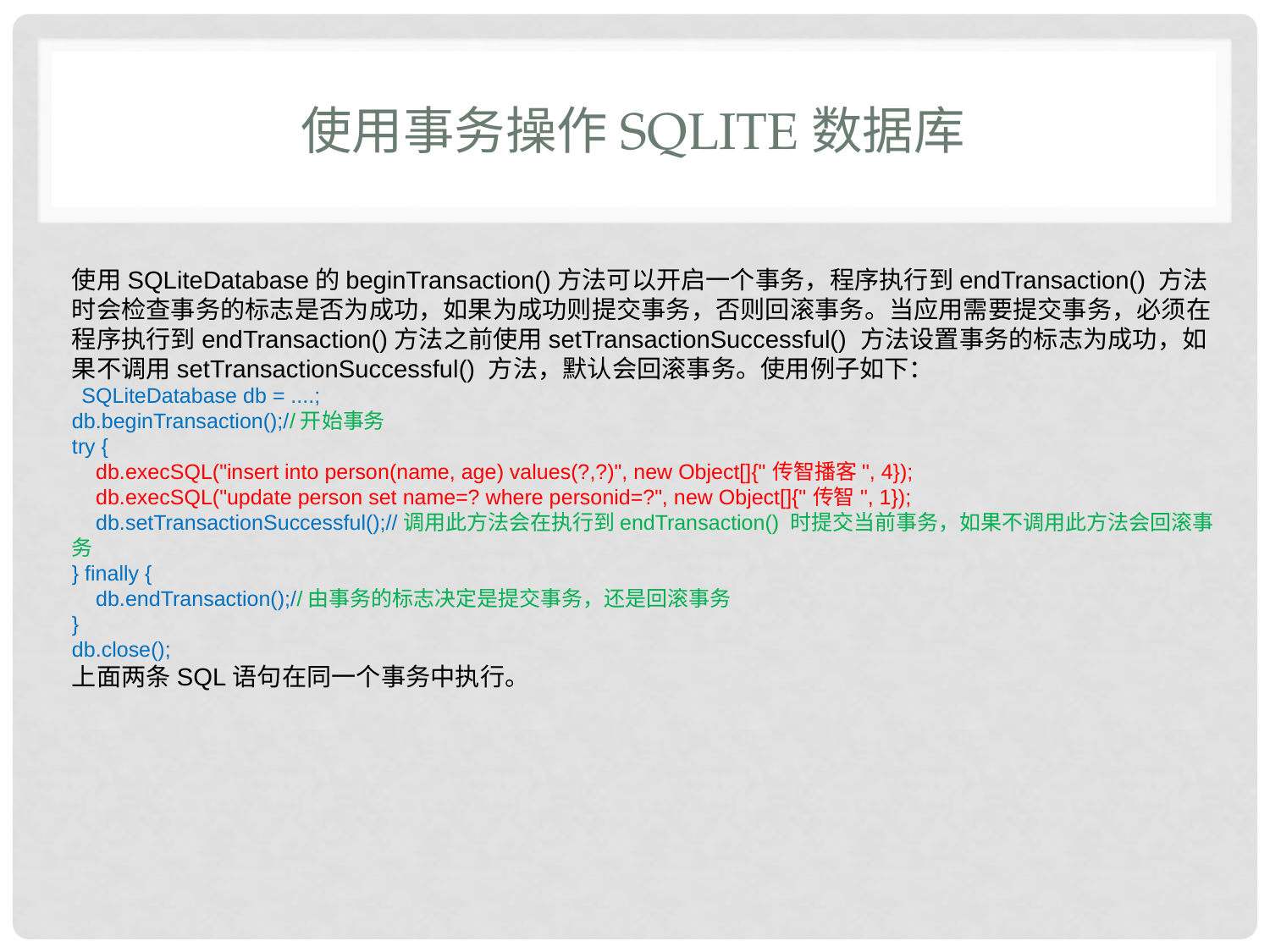

# 使用事务操作SQLite数据库
使用SQLiteDatabase的beginTransaction()方法可以开启一个事务，程序执行到endTransaction() 方法时会检查事务的标志是否为成功，如果为成功则提交事务，否则回滚事务。当应用需要提交事务，必须在程序执行到endTransaction()方法之前使用setTransactionSuccessful() 方法设置事务的标志为成功，如果不调用setTransactionSuccessful() 方法，默认会回滚事务。使用例子如下：
 SQLiteDatabase db = ....;
db.beginTransaction();//开始事务
try {
    db.execSQL("insert into person(name, age) values(?,?)", new Object[]{"传智播客", 4});
    db.execSQL("update person set name=? where personid=?", new Object[]{"传智", 1});
    db.setTransactionSuccessful();//调用此方法会在执行到endTransaction() 时提交当前事务，如果不调用此方法会回滚事务
} finally {
    db.endTransaction();//由事务的标志决定是提交事务，还是回滚事务
}
db.close();
上面两条SQL语句在同一个事务中执行。